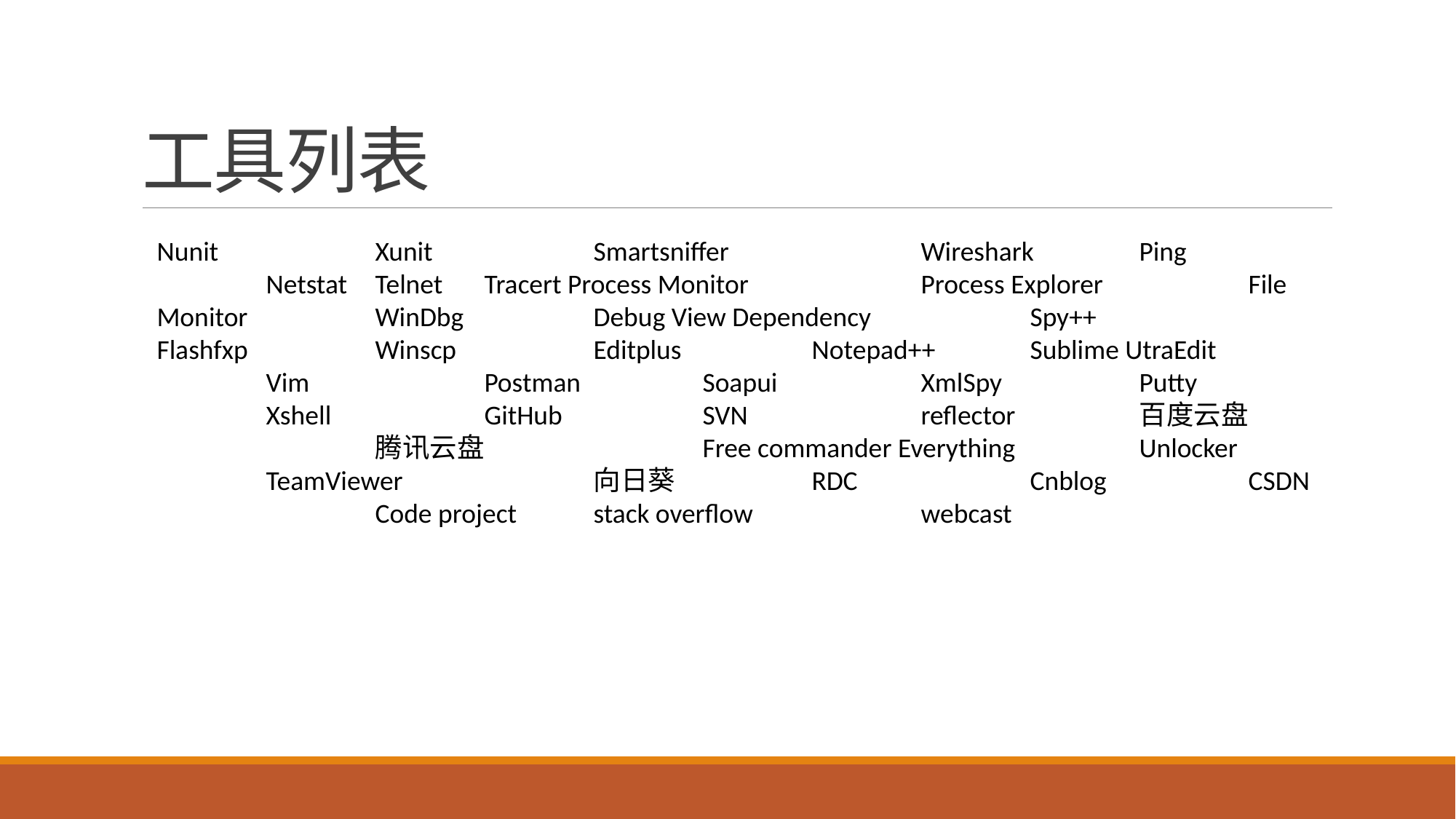

# 工具列表
Nunit		Xunit		Smartsniffer		Wireshark	Ping		Netstat	Telnet	Tracert Process Monitor		Process Explorer		File Monitor		WinDbg		Debug View Dependency		Spy++		Flashfxp		Winscp		Editplus		Notepad++	Sublime UtraEdit		Vim		Postman		Soapui		XmlSpy		Putty		Xshell		GitHub		SVN		reflector		百度云盘		腾讯云盘		Free commander Everything		Unlocker		TeamViewer		向日葵		RDC		Cnblog		CSDN		Code project	stack overflow		webcast